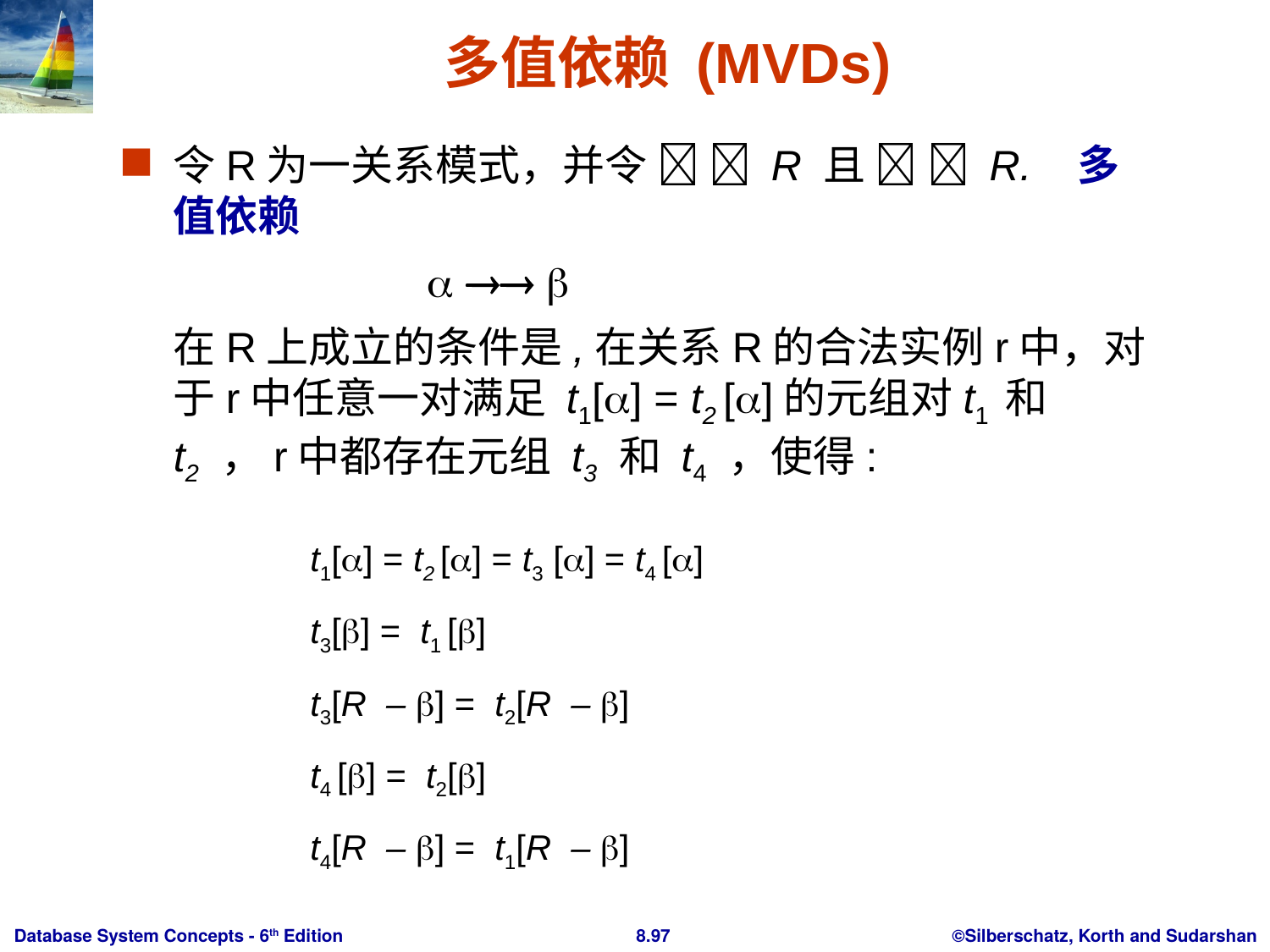

# 多值依赖 (MVDs)
令R为一关系模式，并令 α ⊆ R 且 β ⊆ R.   多值依赖
			α →→ β
	在R上成立的条件是,在关系R的合法实例r中，对于r中任意一对满足 t1[α] = t2 [α]的元组对t1 和 t2 ，r中都存在元组 t3 和 t4 ，使得:
		 t1[α] = t2 [α] = t3 [α] = t4 [α]
	 t3[β] =  t1 [β]
	 t3[R  – β] =  t2[R  – β]
	 t4 [β] =  t2[β]
	 t4[R  – β] =  t1[R  – β]